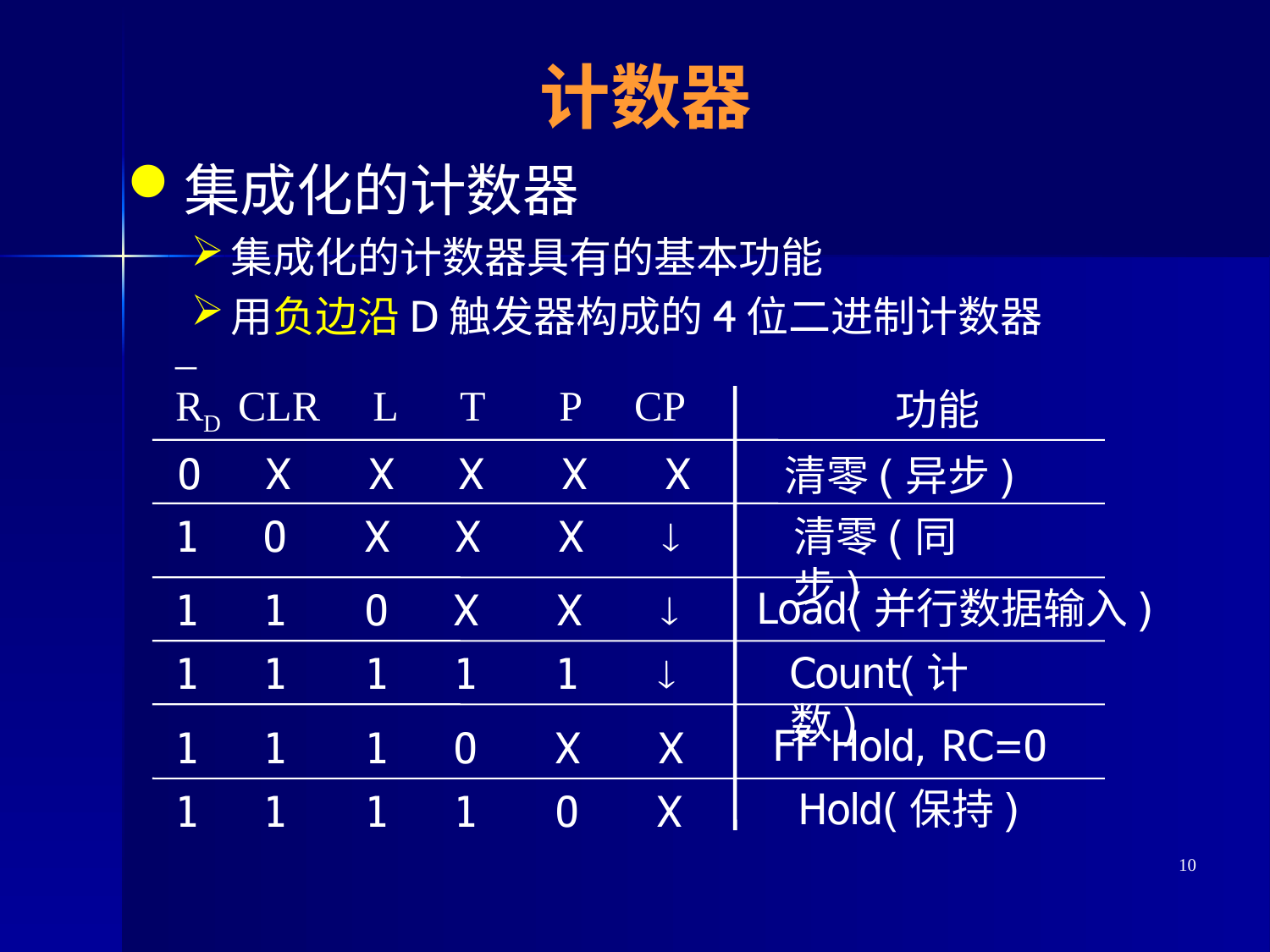

# 计数器
集成化的计数器
集成化的计数器具有的基本功能
用负边沿D触发器构成的4位二进制计数器
_
RD  CLR     L      T       P     CP
功能

 0     X      X     X      X      X
清零(异步)

1     0      X     X      X      ↓
清零(同步)
Load(并行数据输入)
1     1      0     X      X      ↓

Count(计数)
1     1      1     1      1      ↓

FF Hold, RC=0
1     1      1     0      X      X
Hold(保持)
1     1      1     1      0      X

10